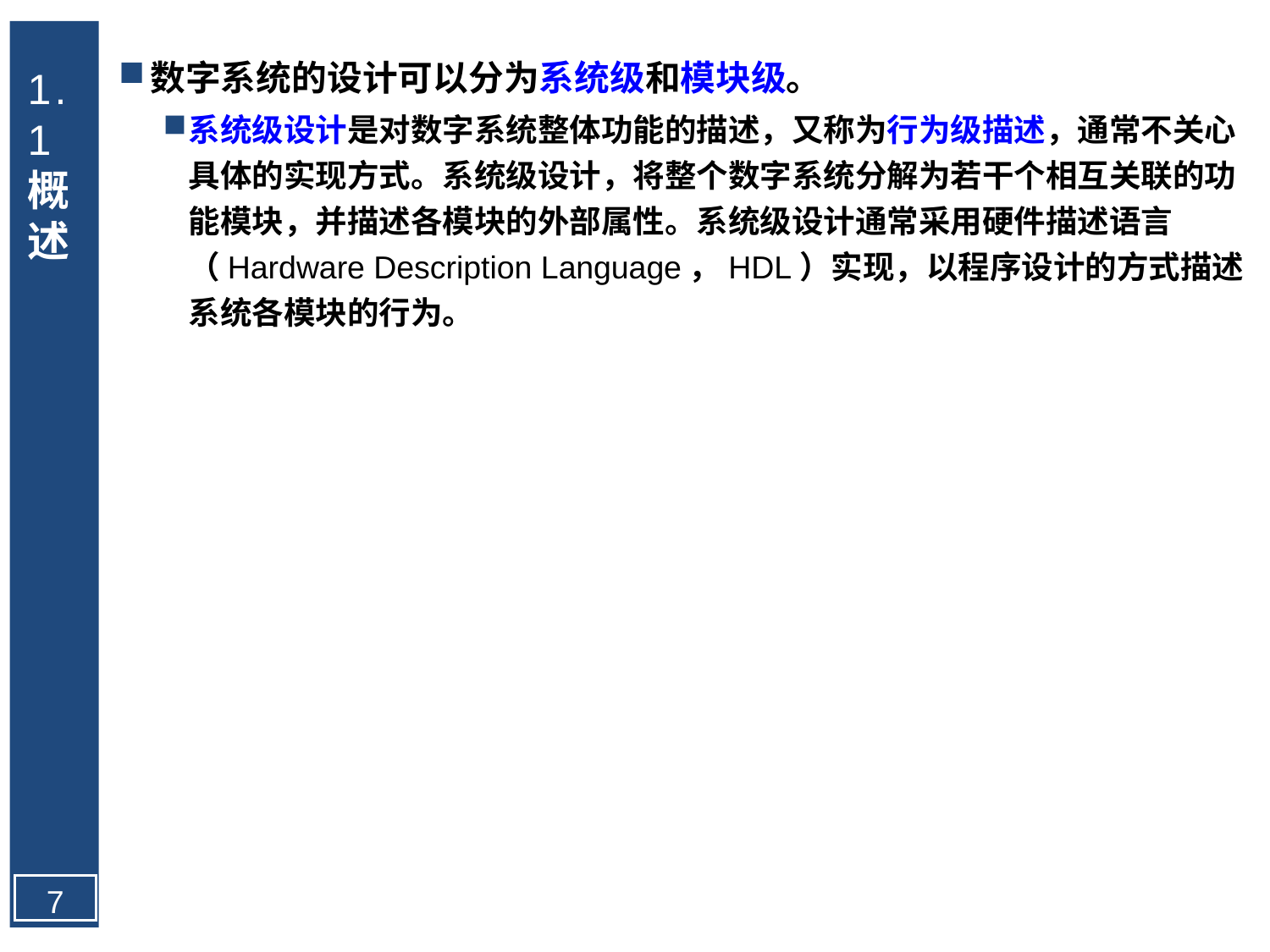

1.1  概述
数字系统的设计可以分为系统级和模块级。
系统级设计是对数字系统整体功能的描述，又称为行为级描述，通常不关心具体的实现方式。系统级设计，将整个数字系统分解为若干个相互关联的功能模块，并描述各模块的外部属性。系统级设计通常采用硬件描述语言（Hardware Description Language，HDL）实现，以程序设计的方式描述系统各模块的行为。

7